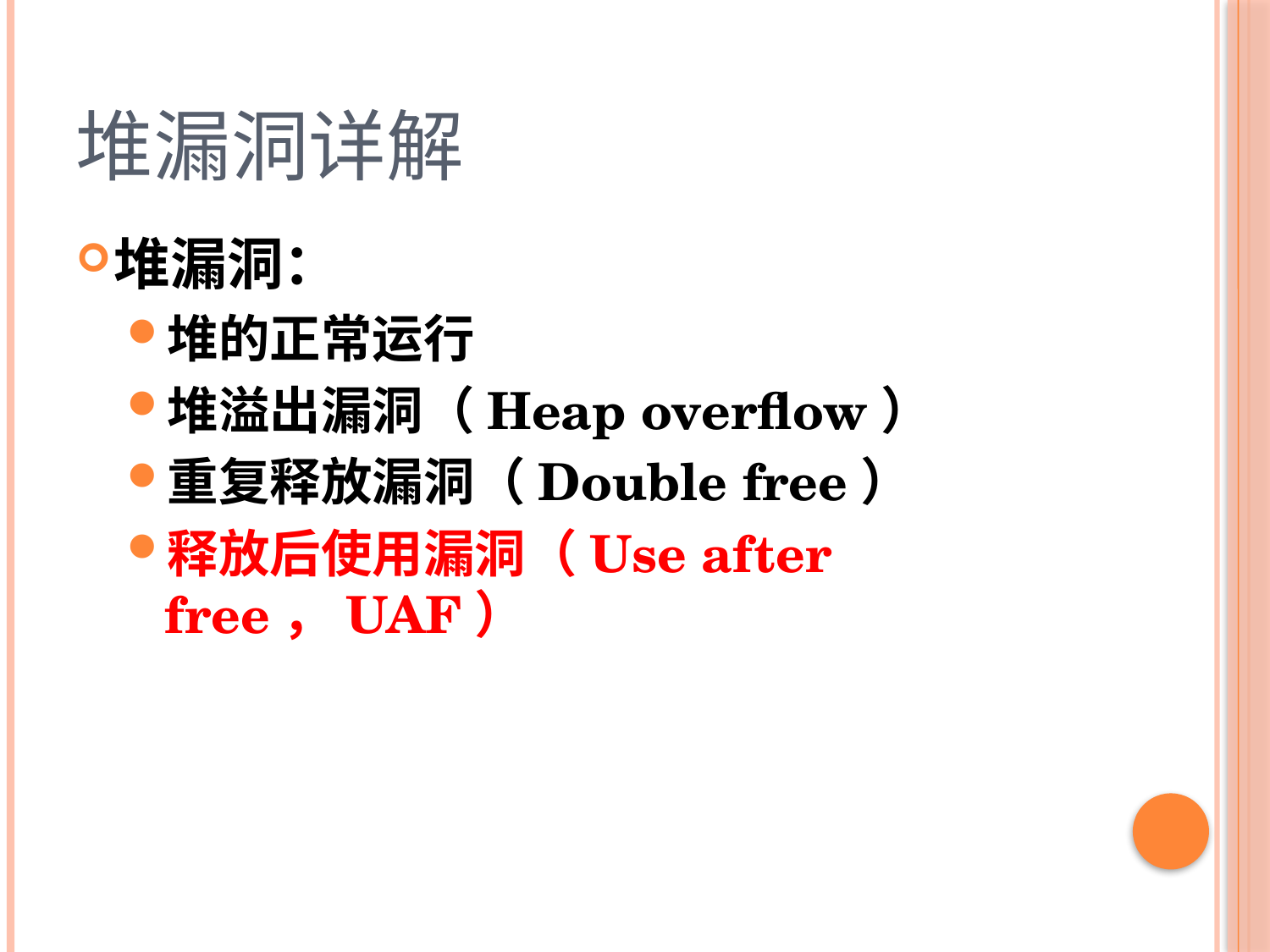

# 堆漏洞详解
堆漏洞：
堆的正常运行
堆溢出漏洞（Heap overflow）
重复释放漏洞（Double free）
释放后使用漏洞（Use after free，UAF）